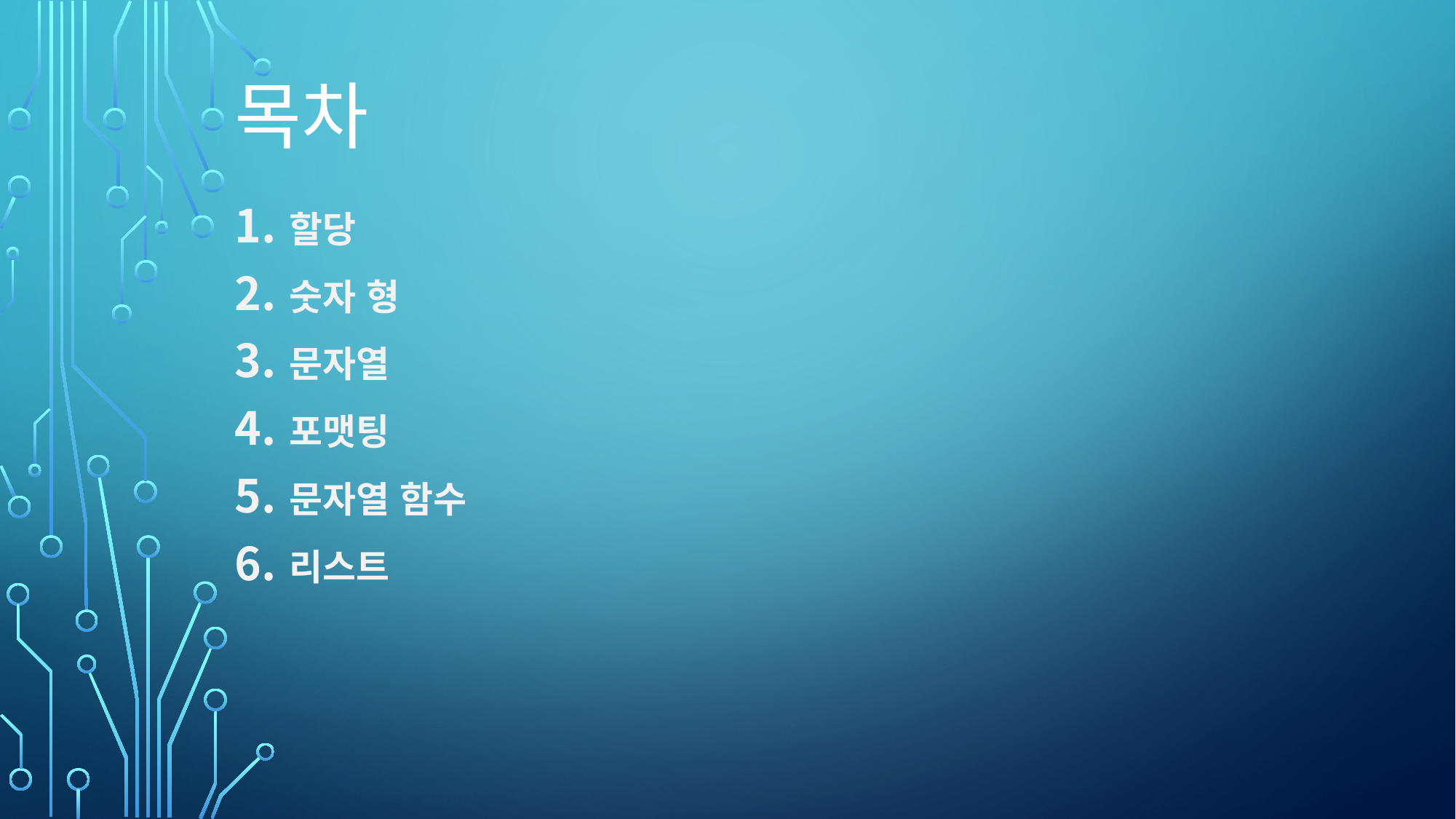

# 목차
할당
숫자 형
문자열
포맷팅
문자열 함수
리스트